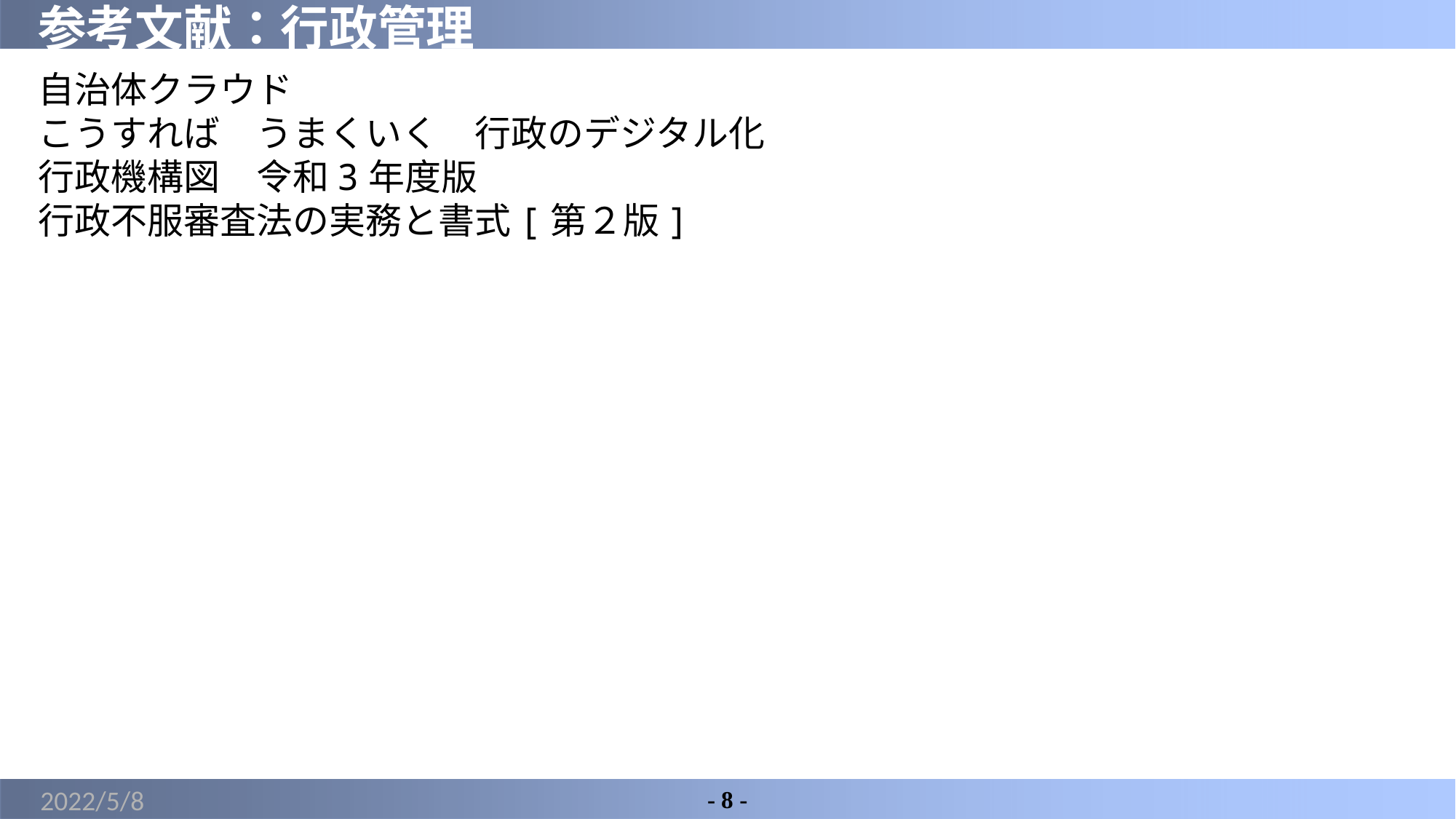

# 参考文献：行政管理
自治体クラウド
こうすれば　うまくいく　行政のデジタル化
行政機構図　令和3年度版
行政不服審査法の実務と書式[第２版]
2022/5/8
- 8 -